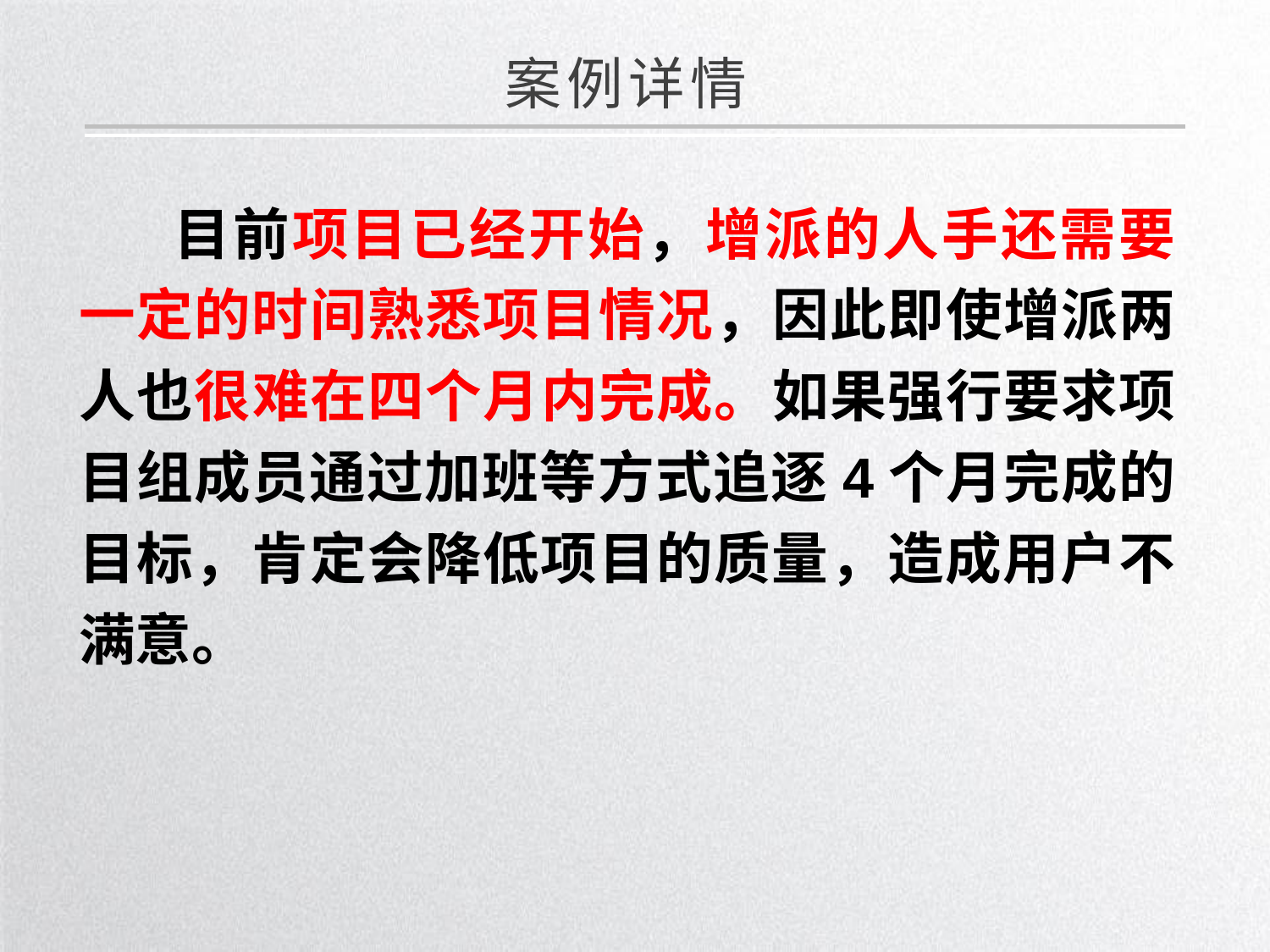

案例详情
 目前项目已经开始，增派的人手还需要一定的时间熟悉项目情况，因此即使增派两人也很难在四个月内完成。如果强行要求项目组成员通过加班等方式追逐4个月完成的目标，肯定会降低项目的质量，造成用户不满意。